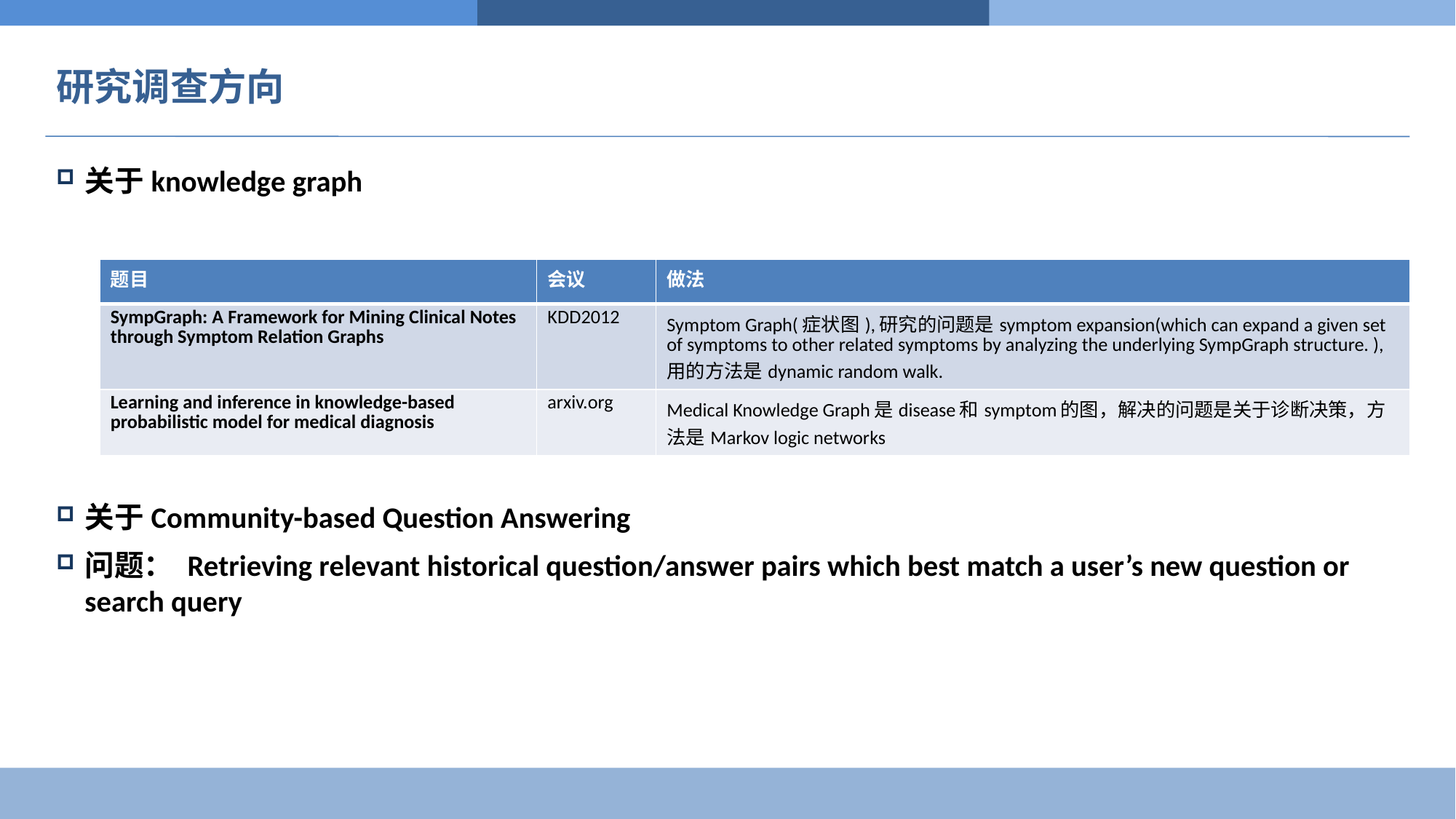

# 研究调查方向
关于knowledge graph

关于Community-based Question Answering
问题： Retrieving relevant historical question/answer pairs which best match a user’s new question or search query

| 题目 | 会议 | 做法 |
| --- | --- | --- |
| SympGraph: A Framework for Mining Clinical Notes through Symptom Relation Graphs | KDD2012 | Symptom Graph(症状图),研究的问题是symptom expansion(which can expand a given set of symptoms to other related symptoms by analyzing the underlying SympGraph structure. ),用的方法是dynamic random walk. |
| Learning and inference in knowledge-based probabilistic model for medical diagnosis | arxiv.org | Medical Knowledge Graph是disease和symptom的图，解决的问题是关于诊断决策，方法是Markov logic networks |